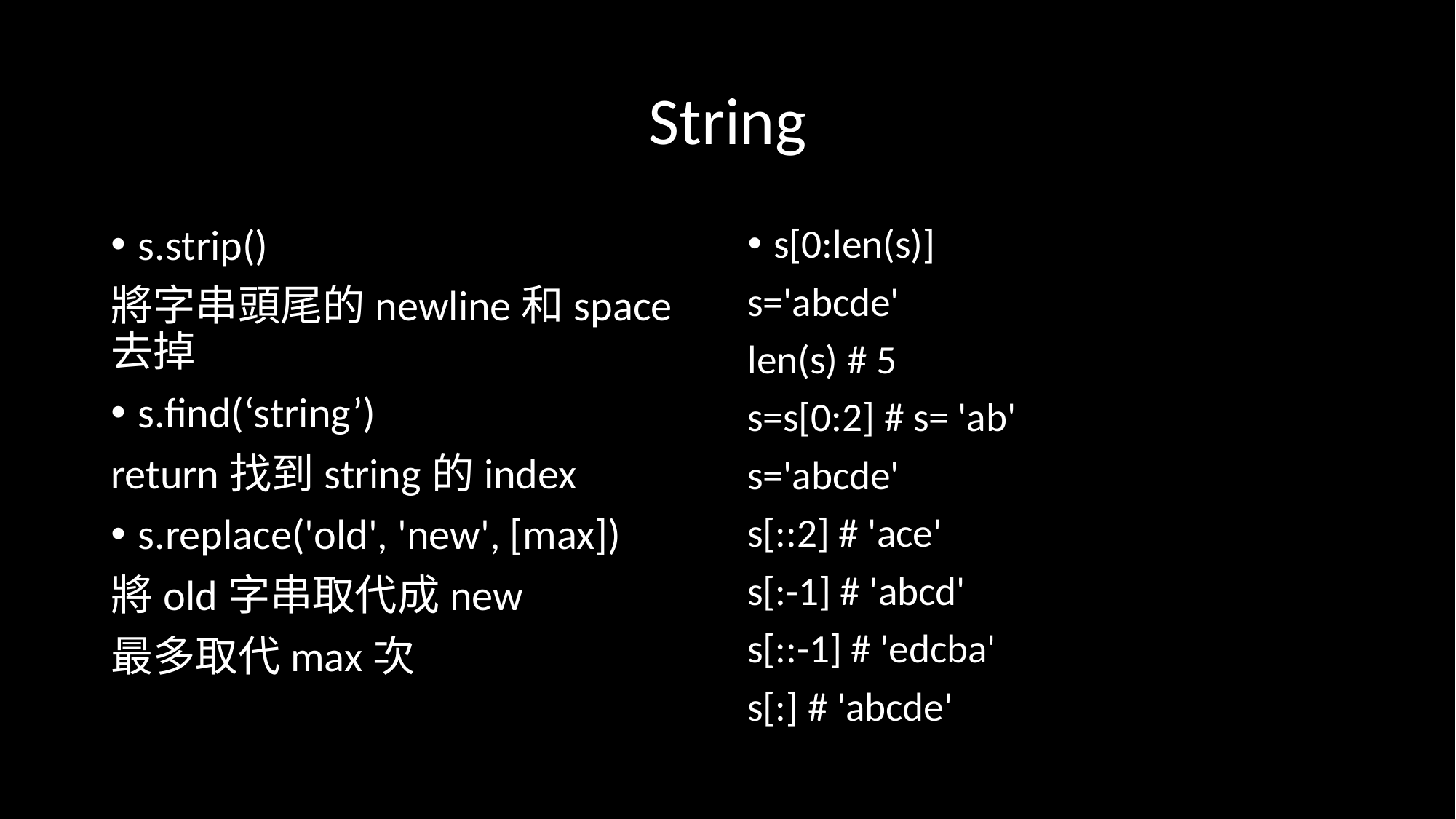

# String
s.strip()
將字串頭尾的newline和space去掉
s.find(‘string’)
return找到string的index
s.replace('old', 'new', [max])
將old字串取代成new
最多取代max次

s[0:len(s)]
s='abcde'
len(s) # 5
s=s[0:2] # s= 'ab'
s='abcde'
s[::2] # 'ace'
s[:-1] # 'abcd'
s[::-1] # 'edcba'
s[:] # 'abcde'